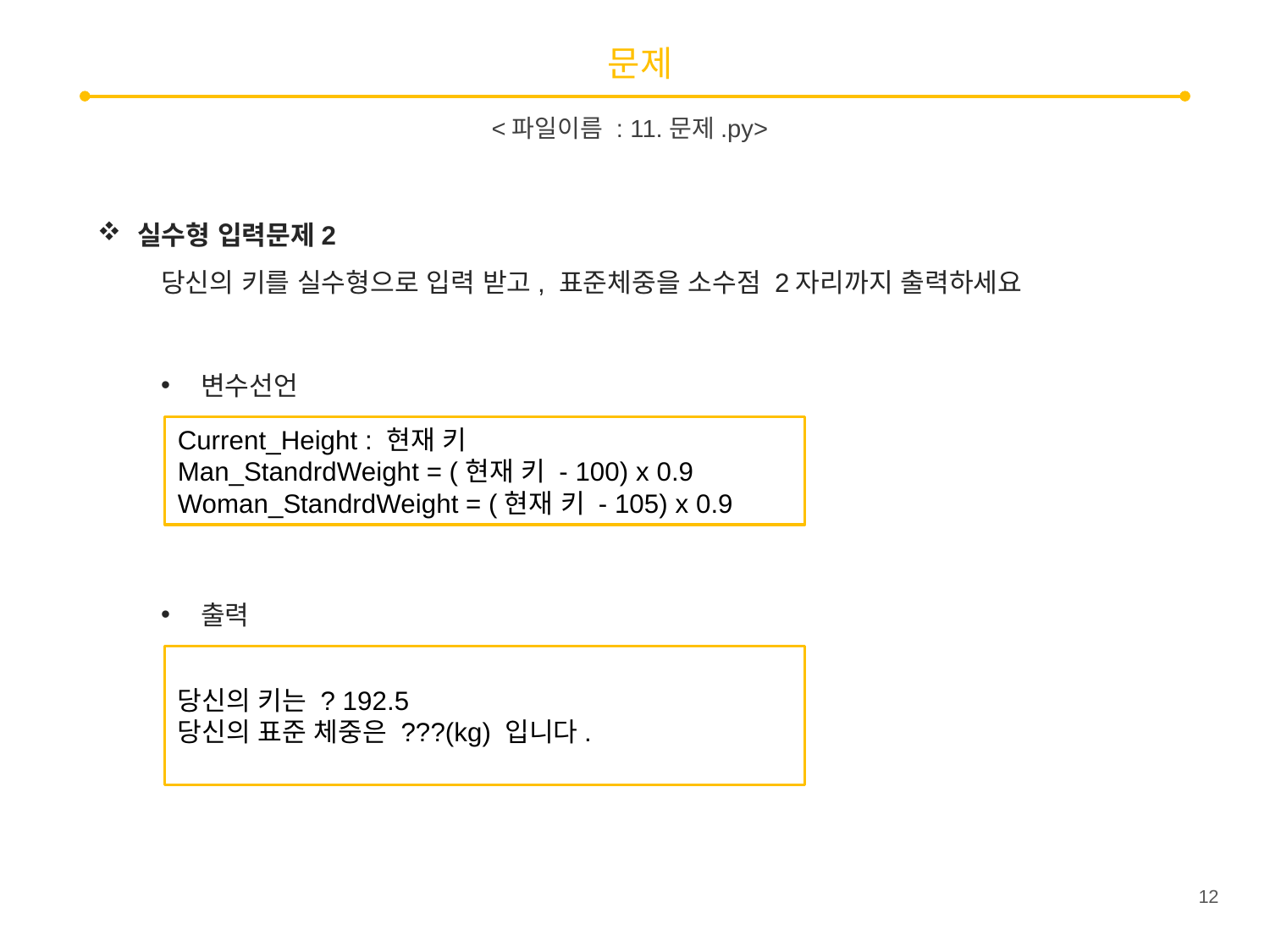

# 문제
<파일이름 : 11.문제.py>
실수형 입력문제2
당신의 키를 실수형으로 입력 받고, 표준체중을 소수점 2자리까지 출력하세요
변수선언
Current_Height : 현재 키
Man_StandrdWeight = (현재 키 - 100) x 0.9
Woman_StandrdWeight = (현재 키 - 105) x 0.9
출력

당신의 키는 ? 192.5
당신의 표준 체중은 ???(kg) 입니다.